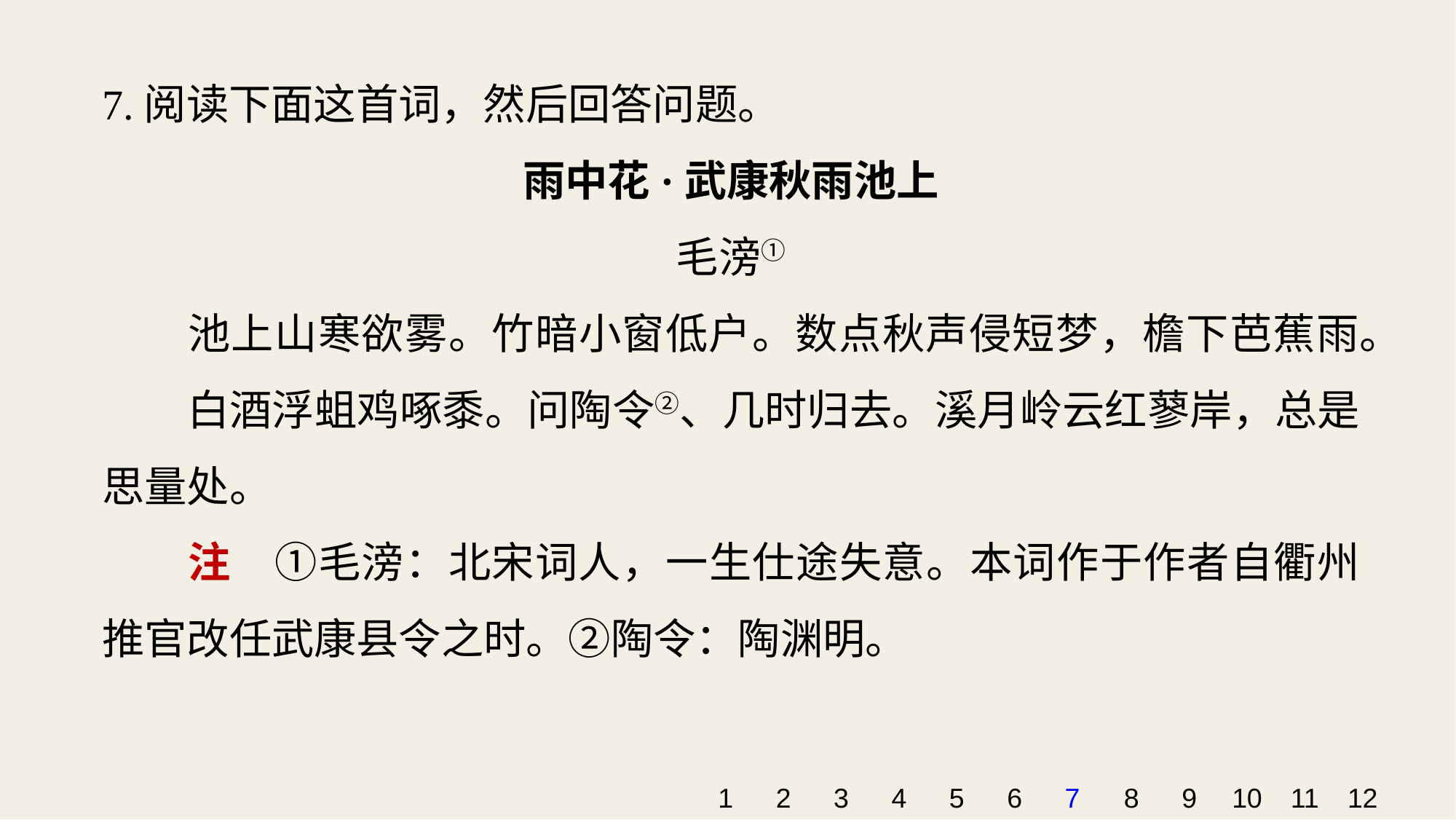

7.阅读下面这首词，然后回答问题。
雨中花·武康秋雨池上
毛滂①
池上山寒欲雾。竹暗小窗低户。数点秋声侵短梦，檐下芭蕉雨。　　白酒浮蛆鸡啄黍。问陶令②、几时归去。溪月岭云红蓼岸，总是思量处。
注　①毛滂：北宋词人，一生仕途失意。本词作于作者自衢州推官改任武康县令之时。②陶令：陶渊明。
1
2
3
4
5
6
7
8
9
10
11
12